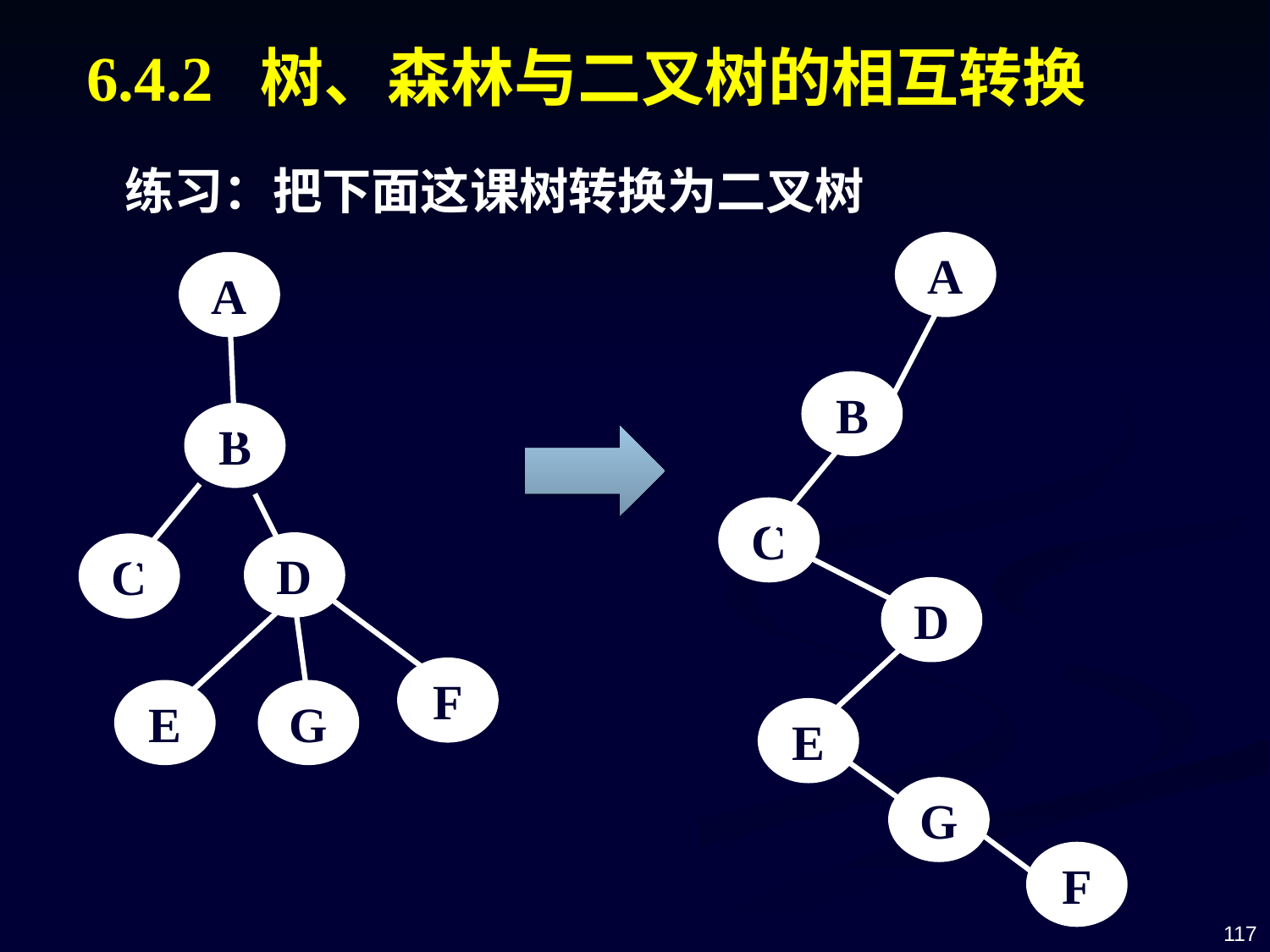

6.4.2  树、森林与二叉树的相互转换
练习：把下面这课树转换为二叉树
A

B

C

D

E

G

F
A

B

D
C

F
E
G
117